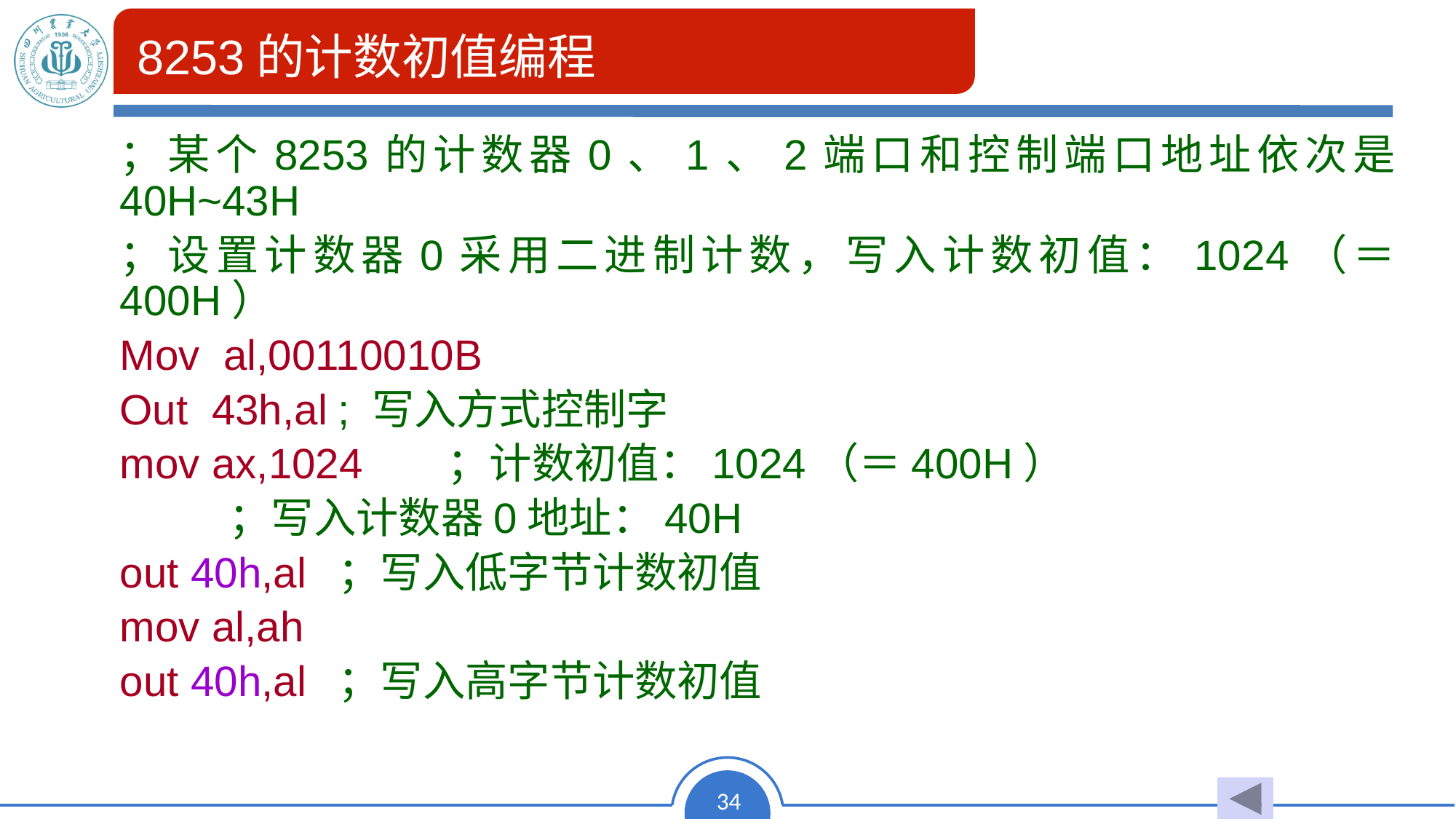

# 8253的计数初值编程
；某个8253的计数器0、1、2端口和控制端口地址依次是40H~43H
；设置计数器0采用二进制计数，写入计数初值：1024（＝400H）
Mov  al,00110010B
Out  43h,al	; 写入方式控制字
mov ax,1024	；计数初值：1024（＝400H）
	；写入计数器0地址：40H
out 40h,al	；写入低字节计数初值
mov al,ah
out 40h,al	；写入高字节计数初值